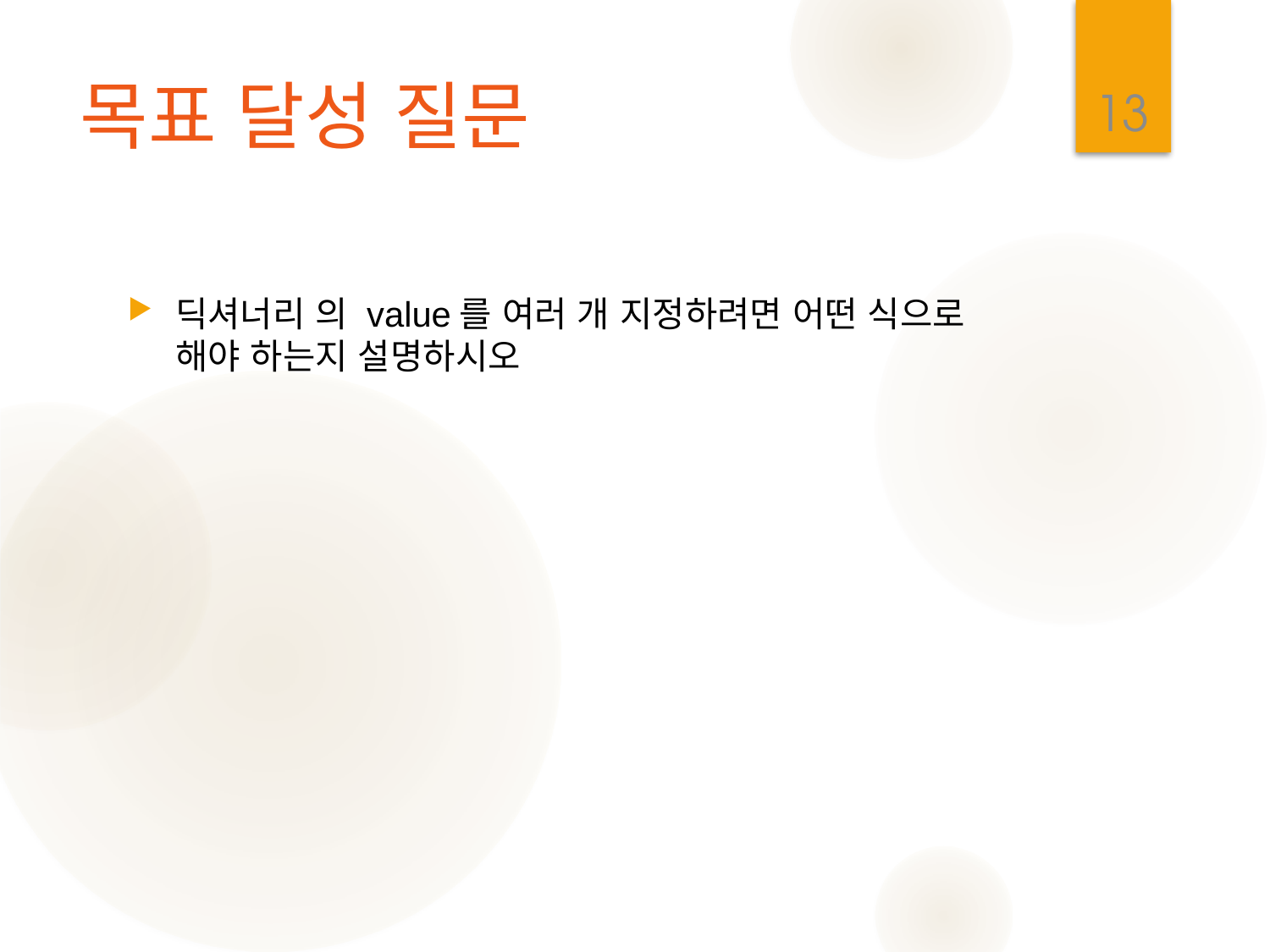

13
# 목표 달성 질문
딕셔너리 의 value를 여러 개 지정하려면 어떤 식으로 해야 하는지 설명하시오